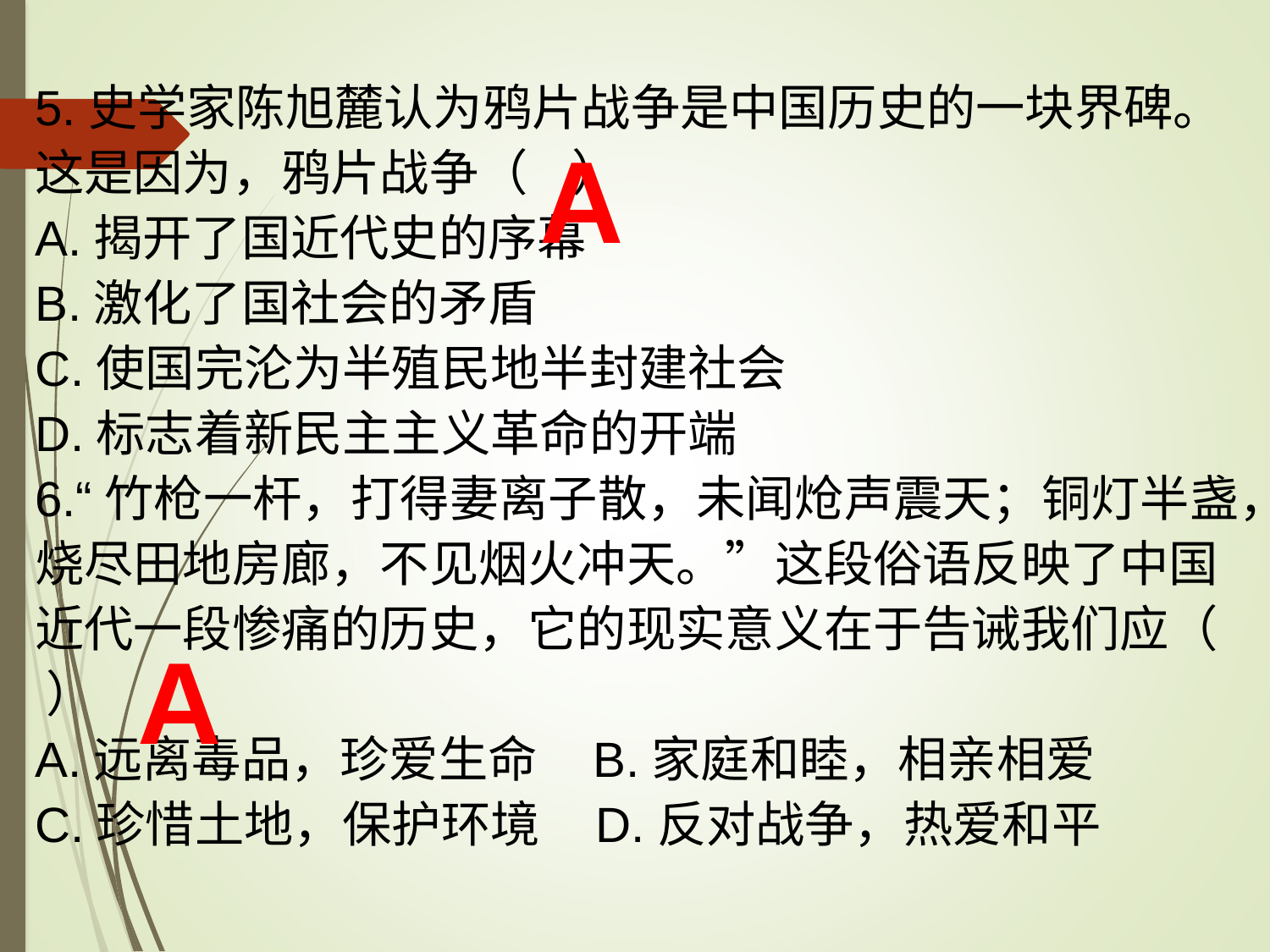

5.史学家陈旭麓认为鸦片战争是中国历史的一块界碑。这是因为，鸦片战争（    ）
A.揭开了国近代史的序幕
B.激化了国社会的矛盾
C.使国完沦为半殖民地半封建社会
D.标志着新民主主义革命的开端
6.“竹枪一杆，打得妻离子散，未闻炝声震天；铜灯半盏，烧尽田地房廊，不见烟火冲天。”这段俗语反映了中国近代一段惨痛的历史，它的现实意义在于告诫我们应（    ）
A.远离毒品，珍爱生命    B.家庭和睦，相亲相爱
C.珍惜土地，保护环境    D.反对战争，热爱和平
A
A